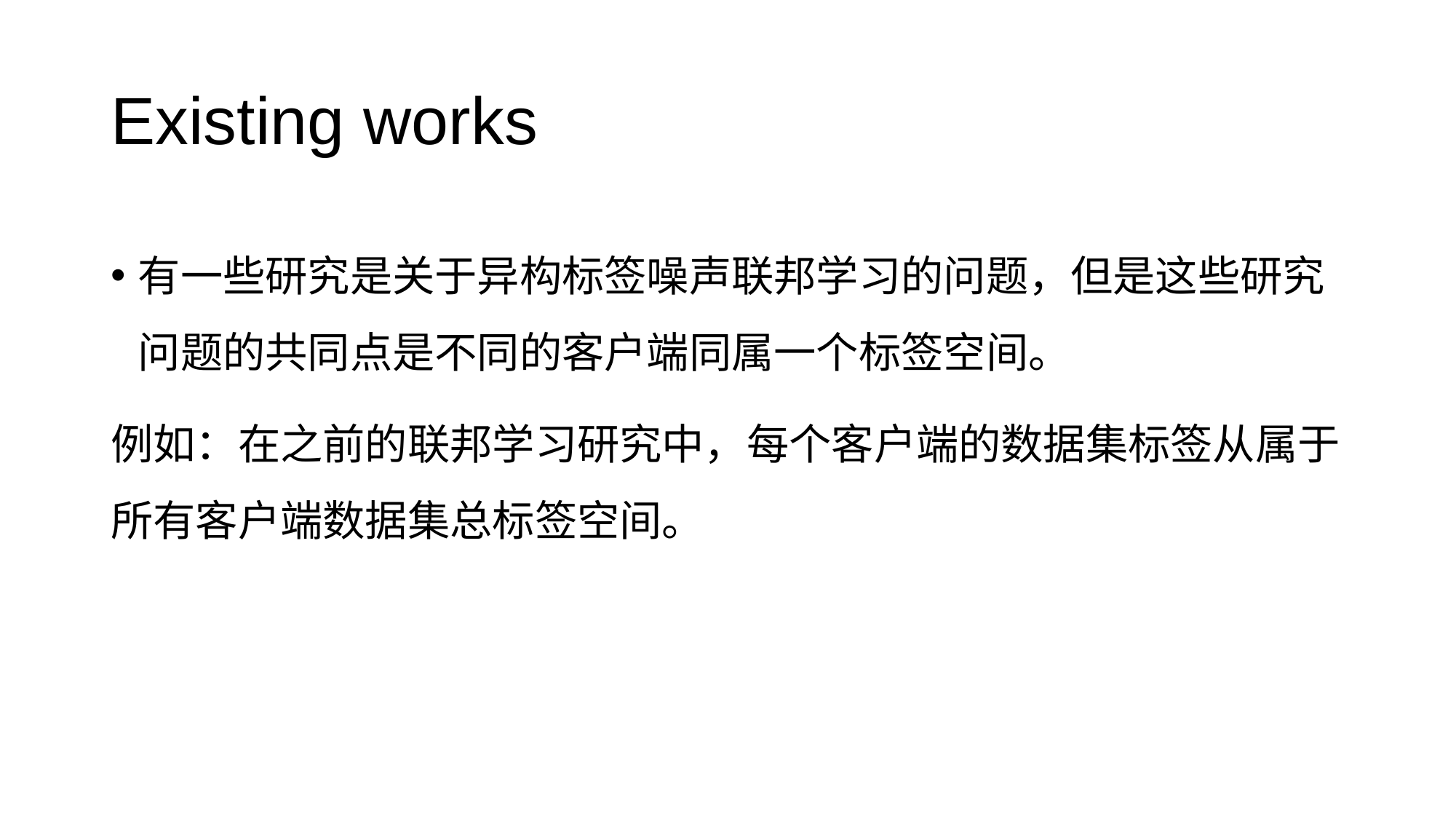

# Existing works
有一些研究是关于异构标签噪声联邦学习的问题，但是这些研究问题的共同点是不同的客户端同属一个标签空间。
例如：在之前的联邦学习研究中，每个客户端的数据集标签从属于所有客户端数据集总标签空间。